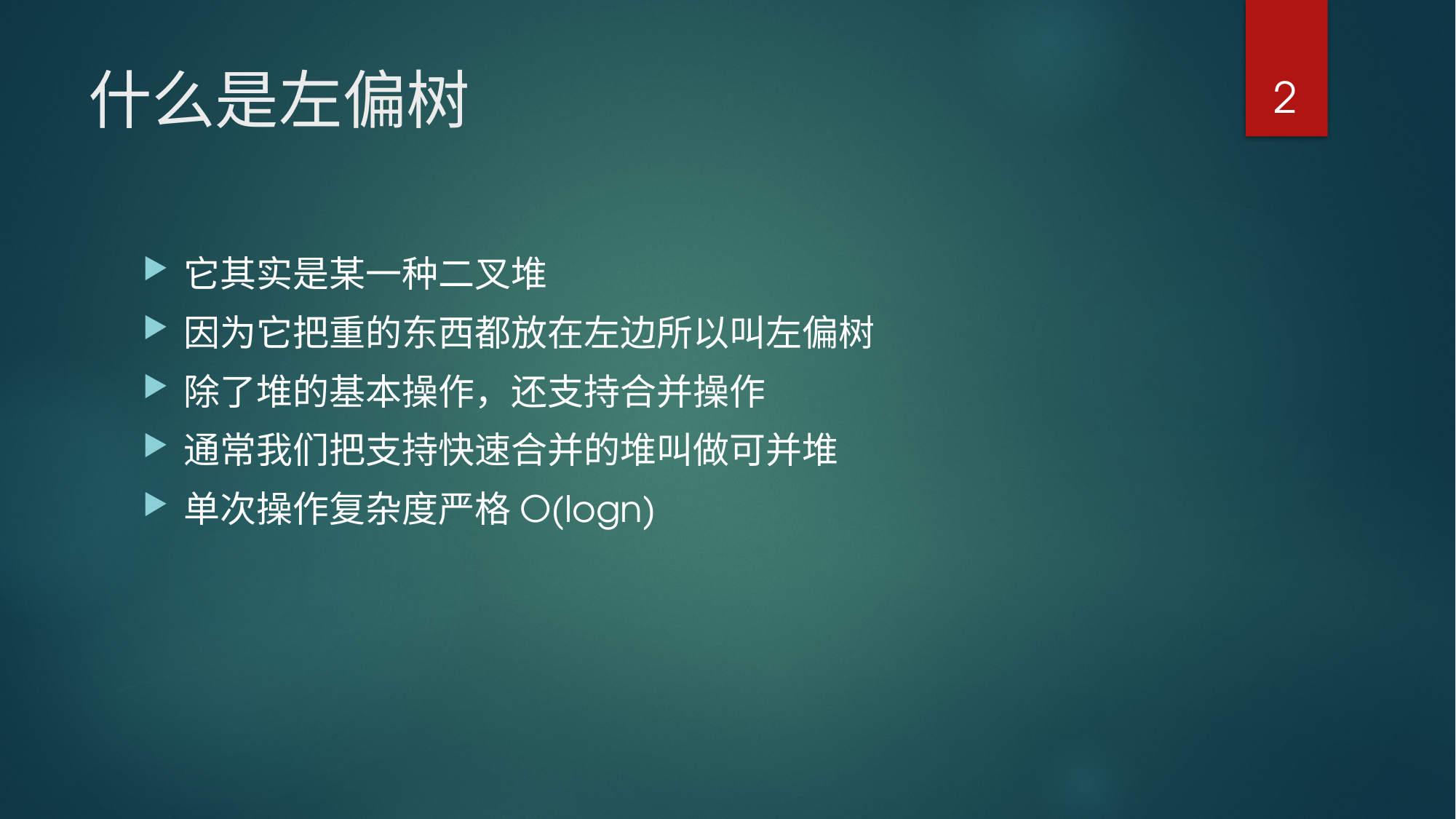

2
# 什么是左偏树
它其实是某一种二叉堆
因为它把重的东西都放在左边所以叫左偏树
除了堆的基本操作，还支持合并操作
通常我们把支持快速合并的堆叫做可并堆
单次操作复杂度严格O(logn)